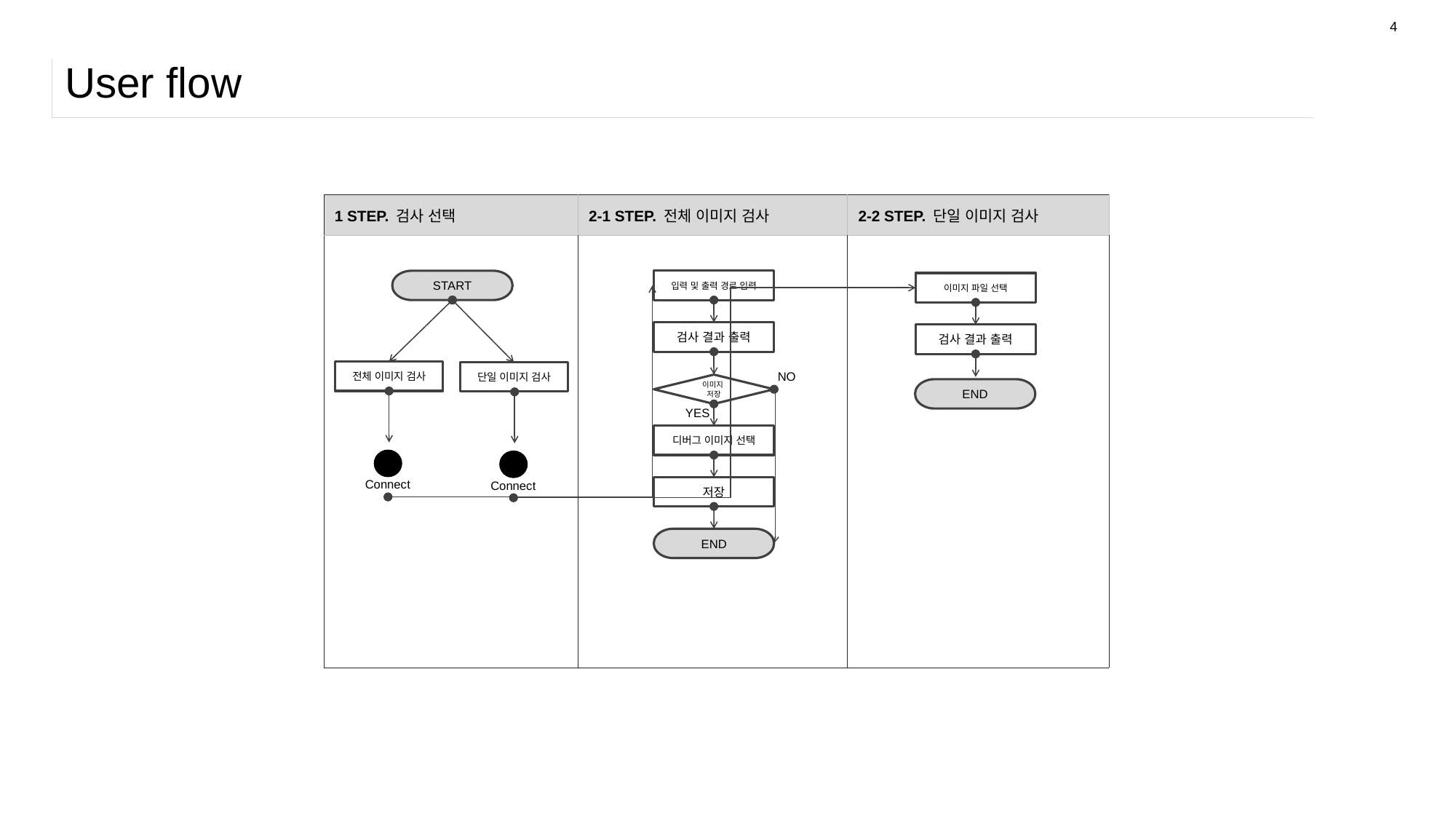

4
# User flow
| 1 STEP. 검사 선택 | 2-1 STEP. 전체 이미지 검사 | 2-2 STEP. 단일 이미지 검사 |
| --- | --- | --- |
|  |  |  |
START
입력 및 출력 경로 입력
이미지 파일 선택
검사 결과 출력
검사 결과 출력
전체 이미지 검사
단일 이미지 검사
NO
이미지
저장
END
YES
디버그 이미지 선택

Connect
Connect
저장
END